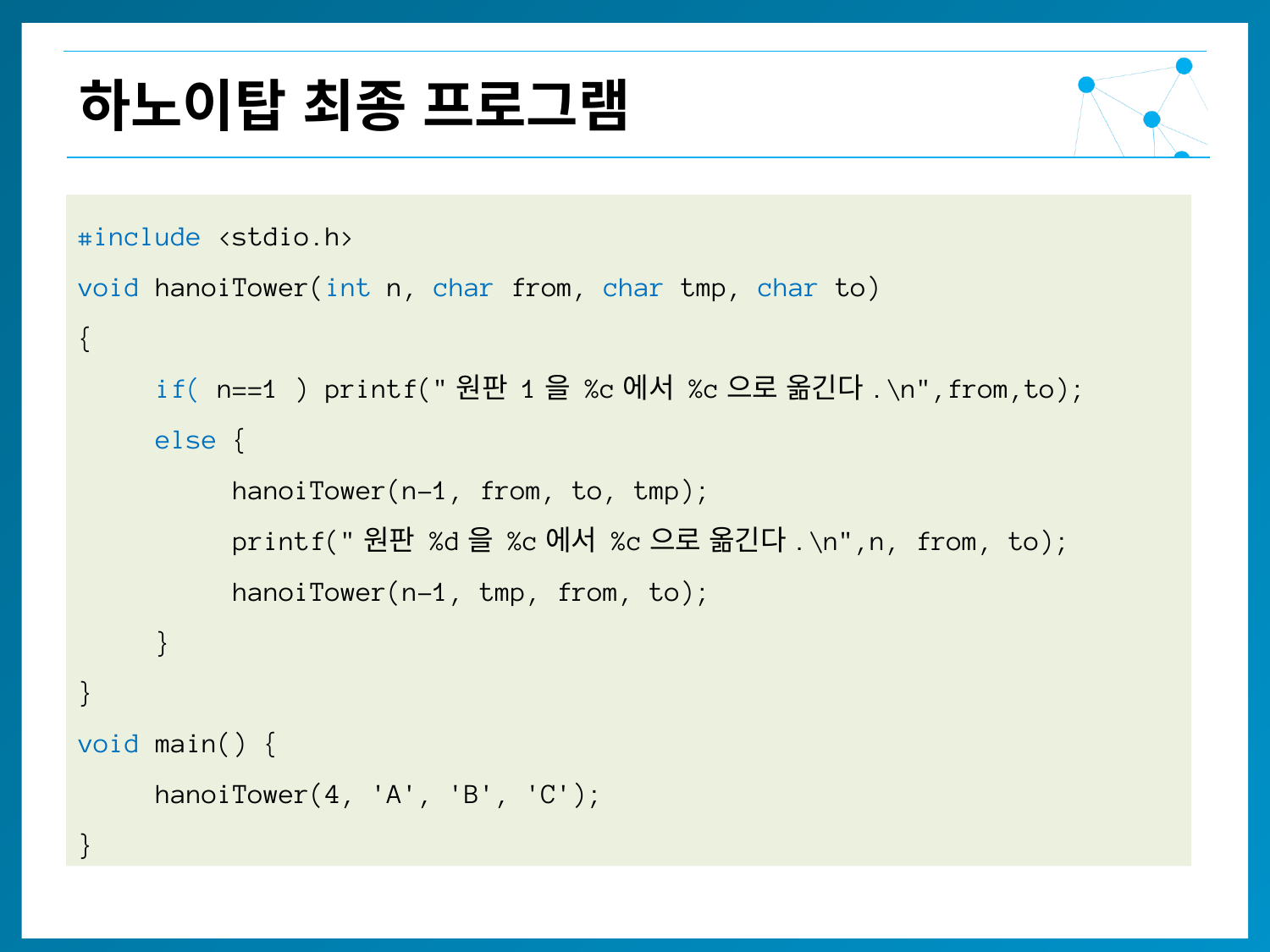

하노이탑 최종 프로그램
#include <stdio.h>
void hanoiTower(int n, char from, char tmp, char to)
{
     if( n==1 ) printf("원판 1을 %c에서 %c으로 옮긴다.\n",from,to);
     else {
          hanoiTower(n-1, from, to, tmp);
          printf("원판 %d을 %c에서 %c으로 옮긴다.\n",n, from, to);
          hanoiTower(n-1, tmp, from, to);
     }
}
void main() {
     hanoiTower(4, 'A', 'B', 'C');
}